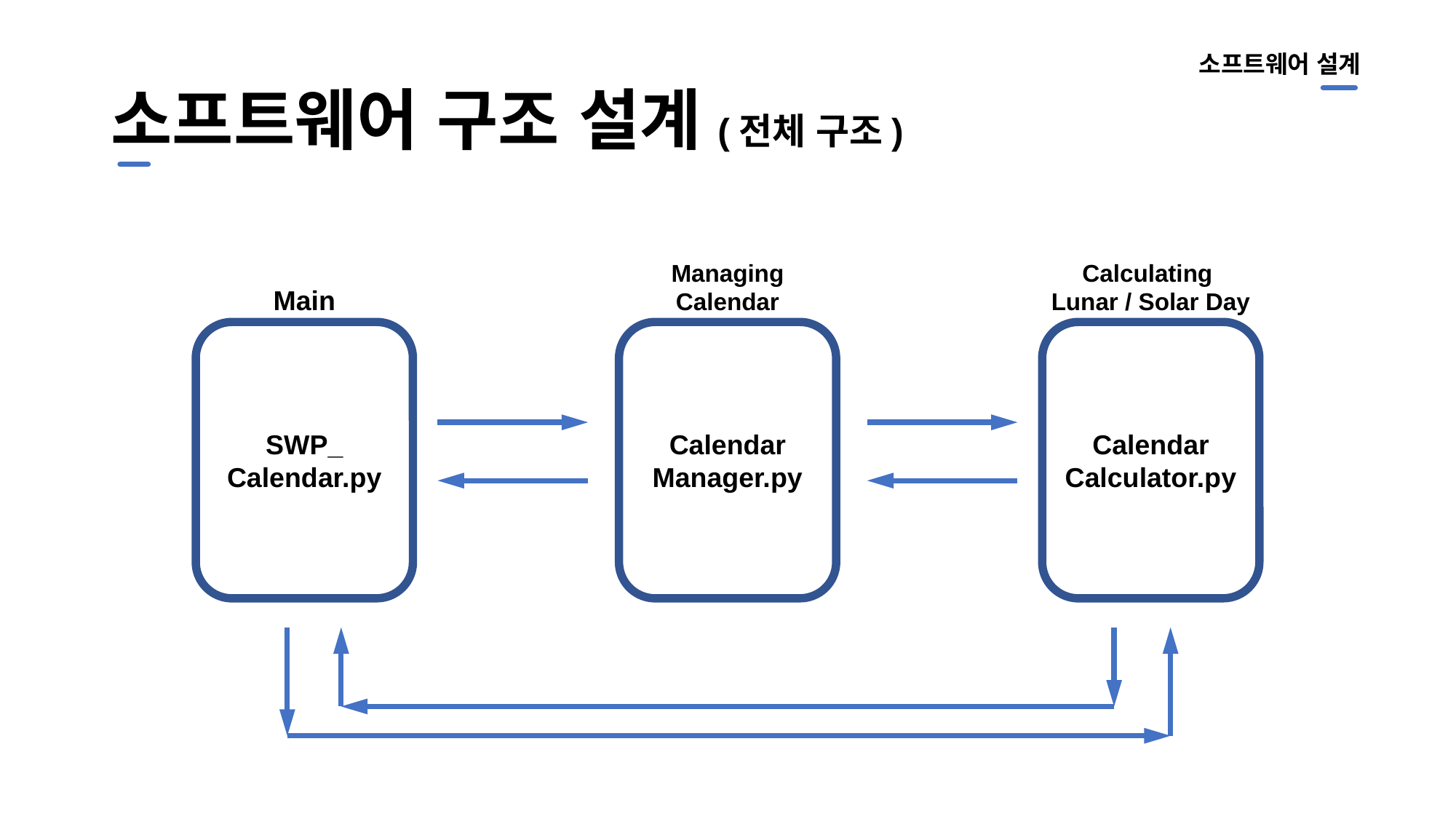

# 소프트웨어 구조 설계(전체 구조)
소프트웨어 설계
Managing Calendar
Calculating
Lunar / Solar Day
Main
Calendar
Manager.py
Calendar
Calculator.py
SWP_
Calendar.py